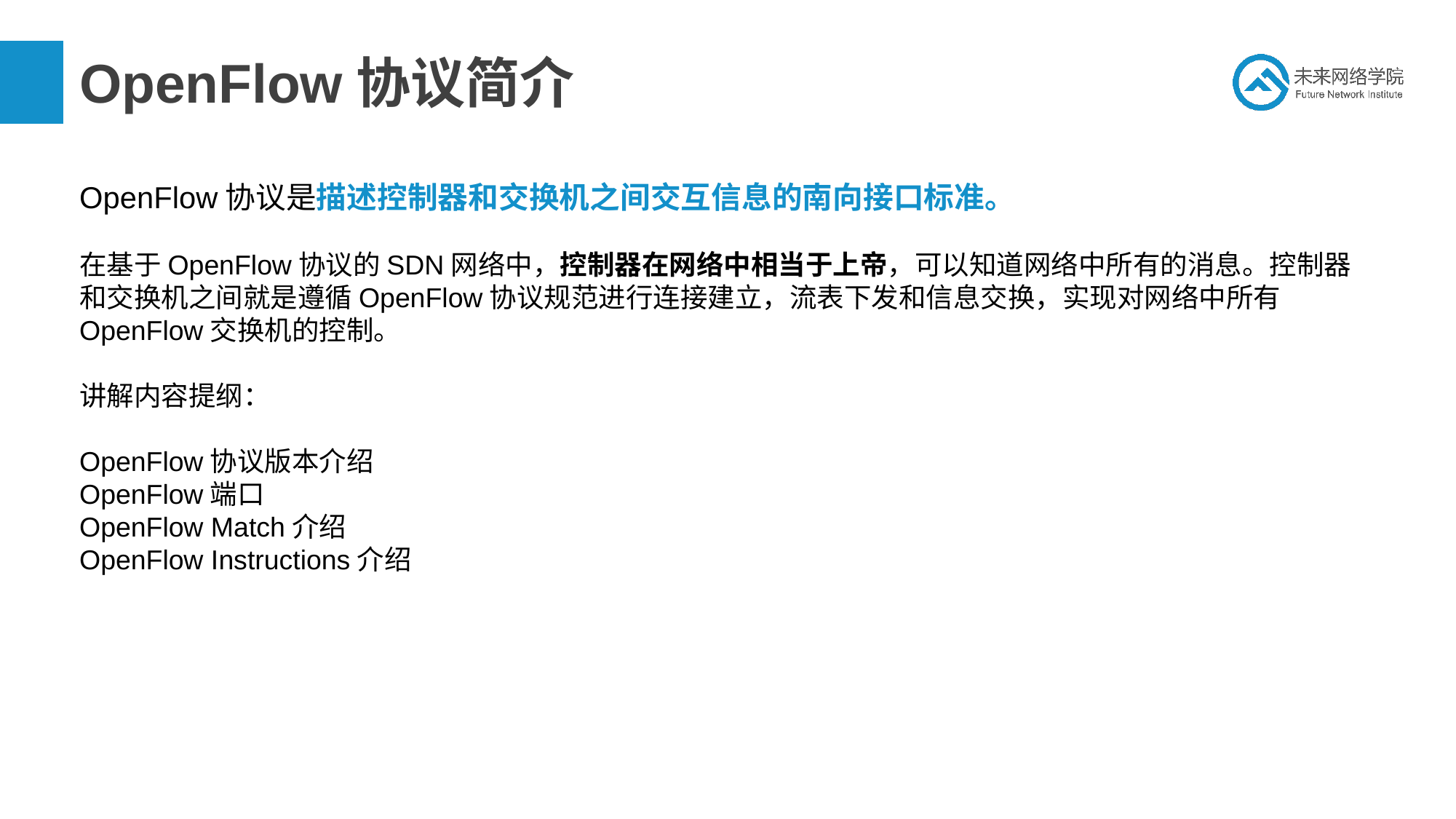

# OpenFlow协议简介
OpenFlow协议是描述控制器和交换机之间交互信息的南向接口标准。

在基于OpenFlow协议的SDN网络中，控制器在网络中相当于上帝，可以知道网络中所有的消息。控制器和交换机之间就是遵循OpenFlow协议规范进行连接建立，流表下发和信息交换，实现对网络中所有OpenFlow交换机的控制。

讲解内容提纲：

OpenFlow协议版本介绍
OpenFlow端口
OpenFlow Match介绍
OpenFlow Instructions介绍